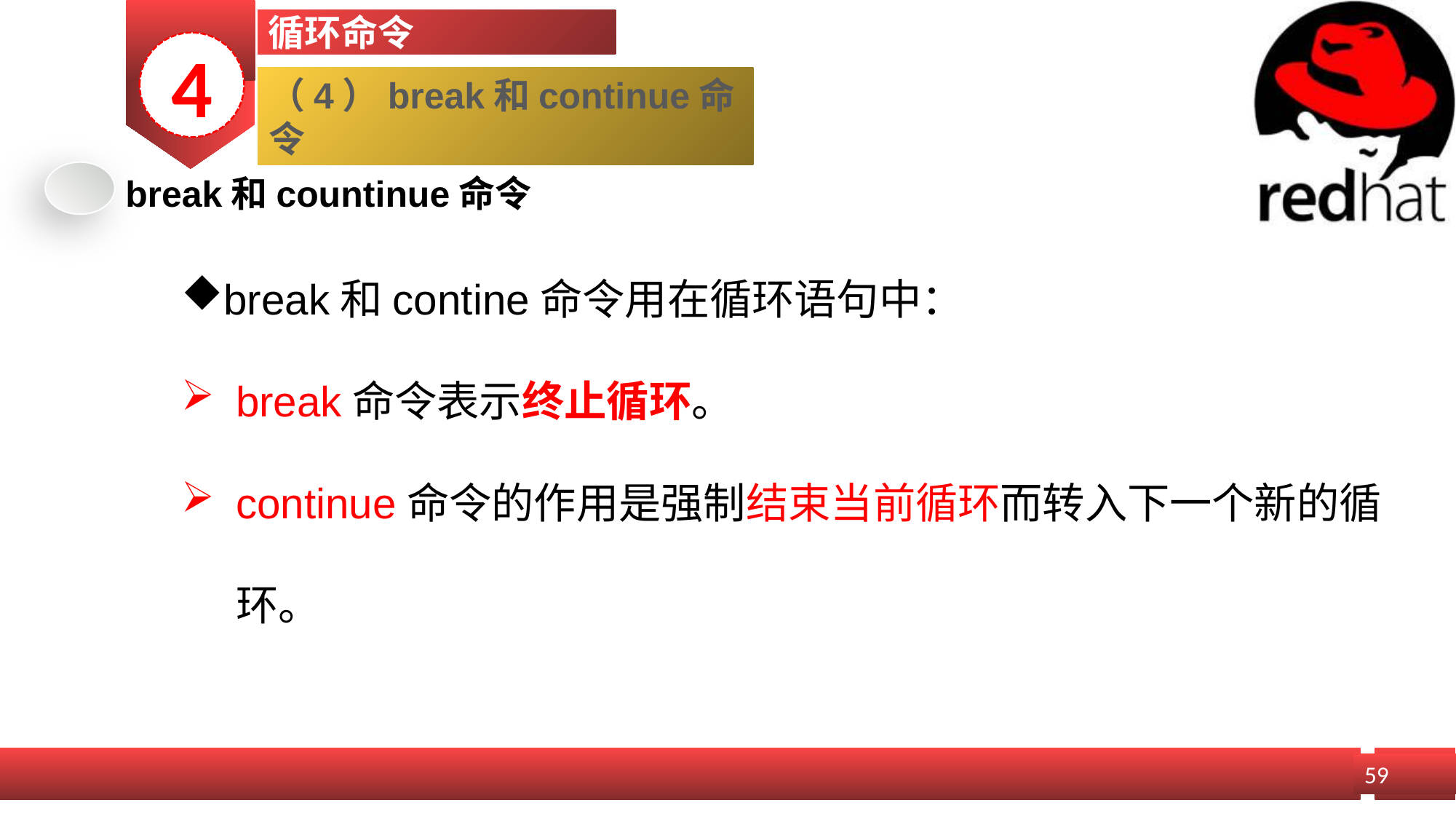

循环命令
4
（4）break和continue命令

break和countinue命令
break和contine命令用在循环语句中：
break命令表示终止循环。
continue命令的作用是强制结束当前循环而转入下一个新的循环。